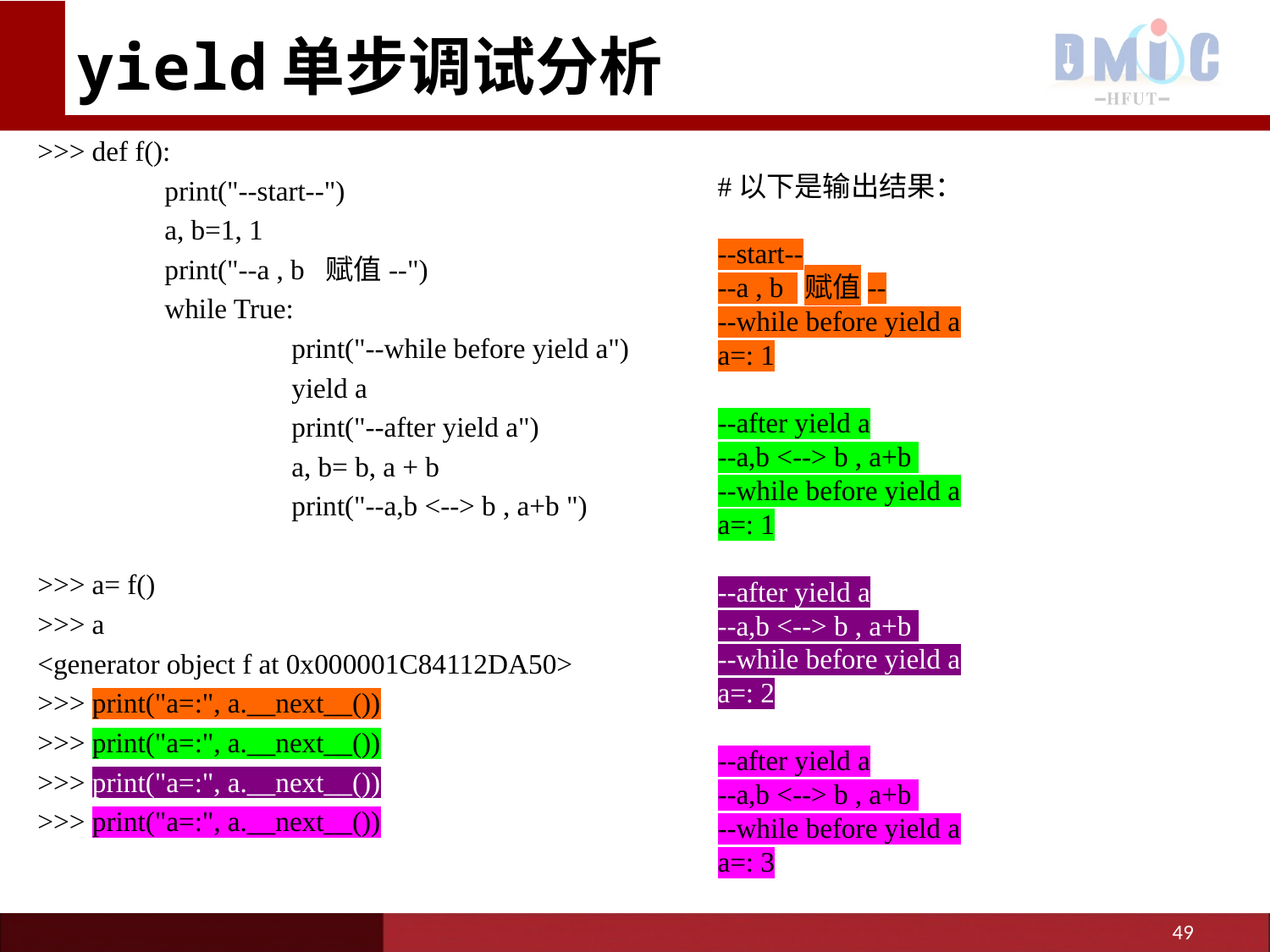

# yield单步调试分析
>>> def f():
	print("--start--")
	a, b=1, 1
	print("--a , b  赋值--")
	while True:
		print("--while before yield a")
		yield a
		print("--after yield a")
		a, b= b, a + b
		print("--a,b <--> b , a+b ")

>>> a= f()
>>> a
<generator object f at 0x000001C84112DA50>
>>> print("a=:", a.__next__())
>>> print("a=:", a.__next__())
>>> print("a=:", a.__next__())
>>> print("a=:", a.__next__())

#以下是输出结果：

--start--
--a , b  赋值--
--while before yield a
a=: 1

--after yield a
--a,b <--> b , a+b
--while before yield a
a=: 1

--after yield a
--a,b <--> b , a+b
--while before yield a
a=: 2

--after yield a
--a,b <--> b , a+b
--while before yield a
a=: 3
49